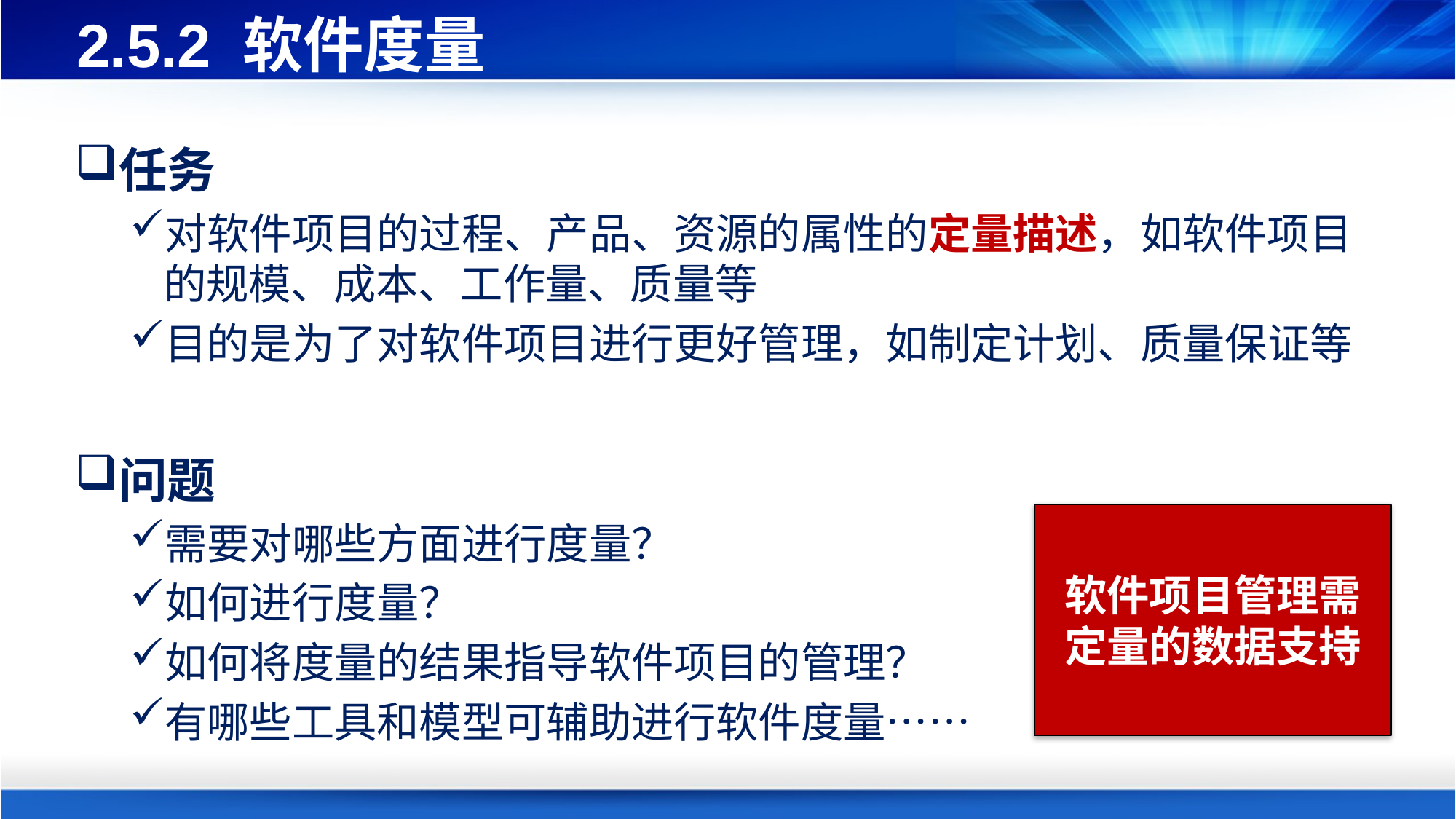

# 2.5.2 软件度量
任务
对软件项目的过程、产品、资源的属性的定量描述，如软件项目的规模、成本、工作量、质量等
目的是为了对软件项目进行更好管理，如制定计划、质量保证等

问题
需要对哪些方面进行度量？
如何进行度量？
如何将度量的结果指导软件项目的管理？
有哪些工具和模型可辅助进行软件度量……
软件项目管理需定量的数据支持